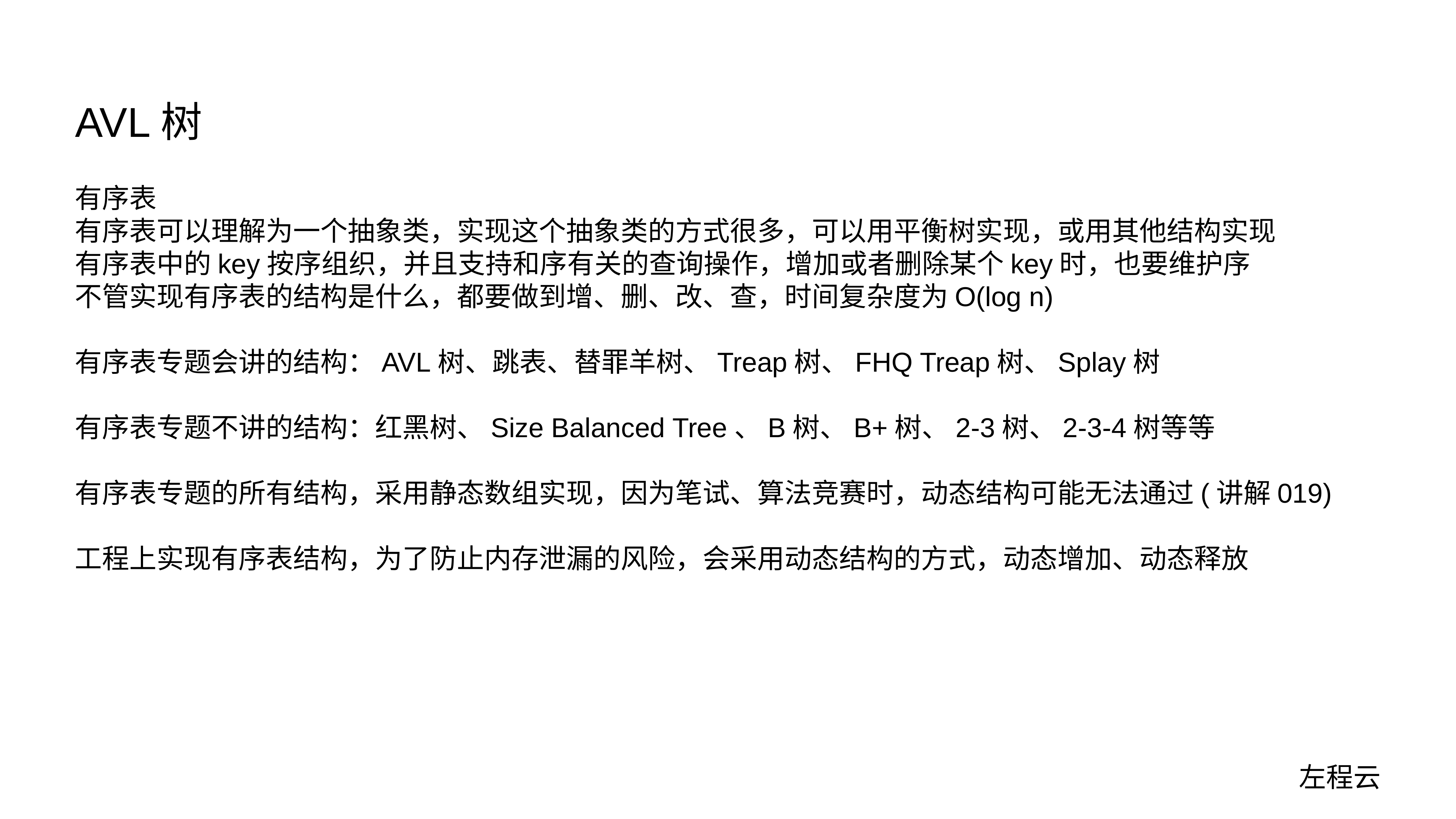

# AVL树
有序表
有序表可以理解为一个抽象类，实现这个抽象类的方式很多，可以用平衡树实现，或用其他结构实现
有序表中的key按序组织，并且支持和序有关的查询操作，增加或者删除某个key时，也要维护序
不管实现有序表的结构是什么，都要做到增、删、改、查，时间复杂度为O(log n)

有序表专题会讲的结构：AVL树、跳表、替罪羊树、Treap树、FHQ Treap树、Splay树

有序表专题不讲的结构：红黑树、Size Balanced Tree、B树、B+树、2-3树、2-3-4树等等

有序表专题的所有结构，采用静态数组实现，因为笔试、算法竞赛时，动态结构可能无法通过(讲解019)

工程上实现有序表结构，为了防止内存泄漏的风险，会采用动态结构的方式，动态增加、动态释放
左程云